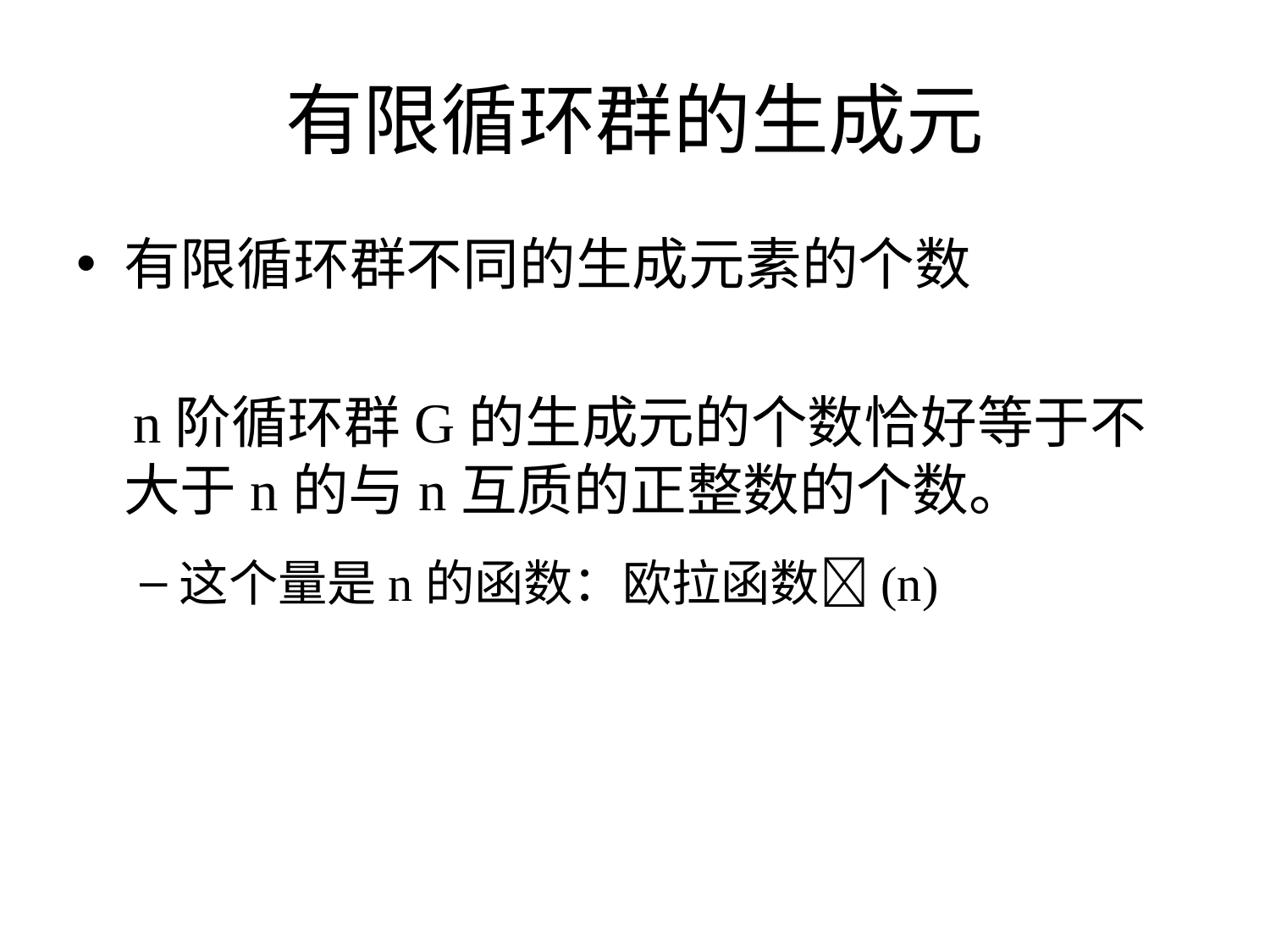

# 有限循环群的生成元
有限循环群不同的生成元素的个数

    n阶循环群G的生成元的个数恰好等于不大于n的与n互质的正整数的个数。
这个量是n的函数：欧拉函数ϕ(n)